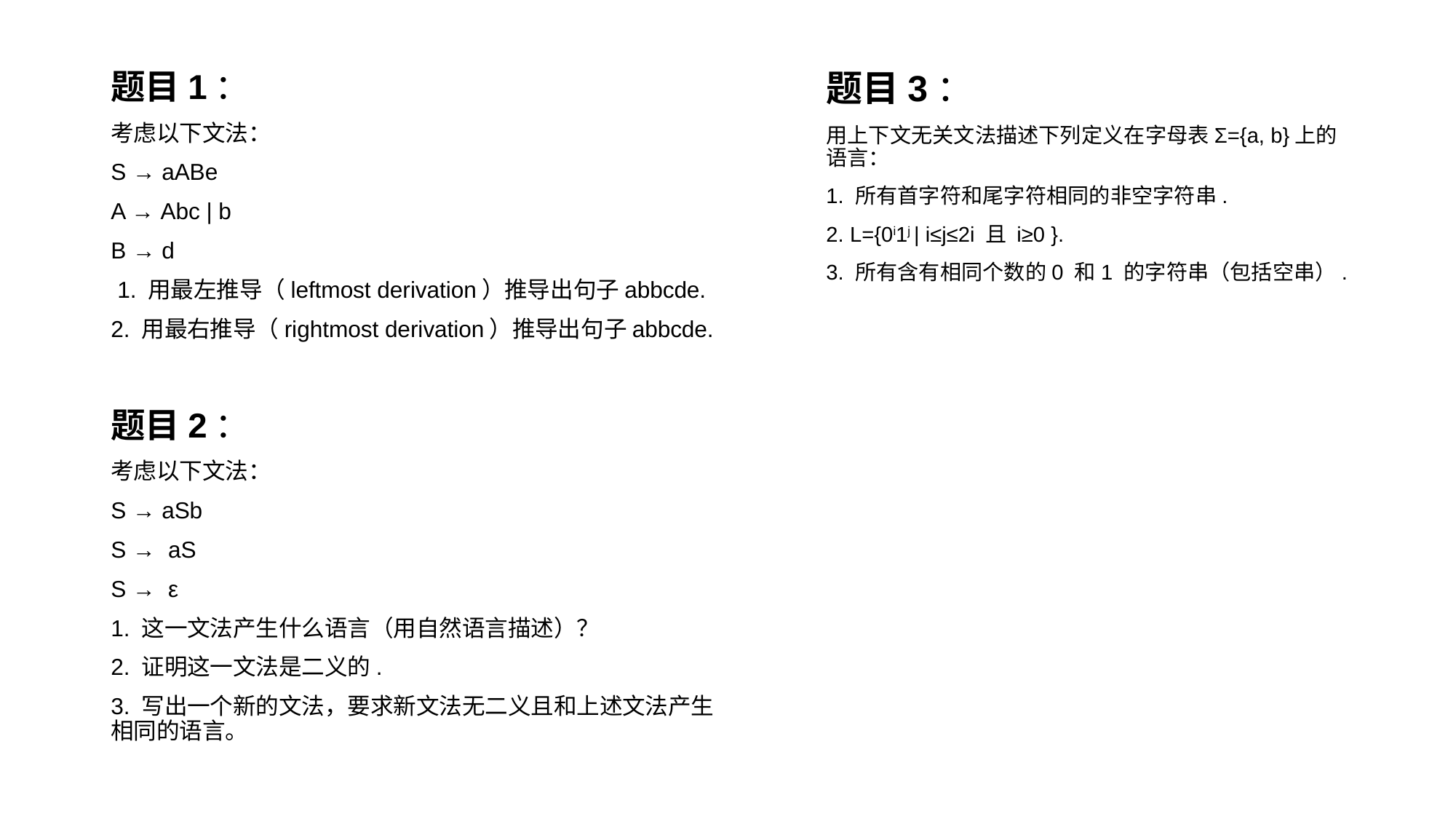

题目1：
考虑以下文法：
S → aABe
A → Abc | b
B → d
 1. 用最左推导（leftmost derivation）推导出句子abbcde.
2. 用最右推导（rightmost derivation）推导出句子abbcde.

题目2：
考虑以下文法：
S → aSb
S →  aS
S →  ε
1. 这一文法产生什么语言（用自然语言描述）？
2. 证明这一文法是二义的.
3. 写出一个新的文法，要求新文法无二义且和上述文法产生相同的语言。
题目3：
用上下文无关文法描述下列定义在字母表Σ={a, b}上的语言：
1. 所有首字符和尾字符相同的非空字符串.
2. L={0i1j | i≤j≤2i 且 i≥0 }.
3. 所有含有相同个数的0 和1 的字符串（包括空串）.